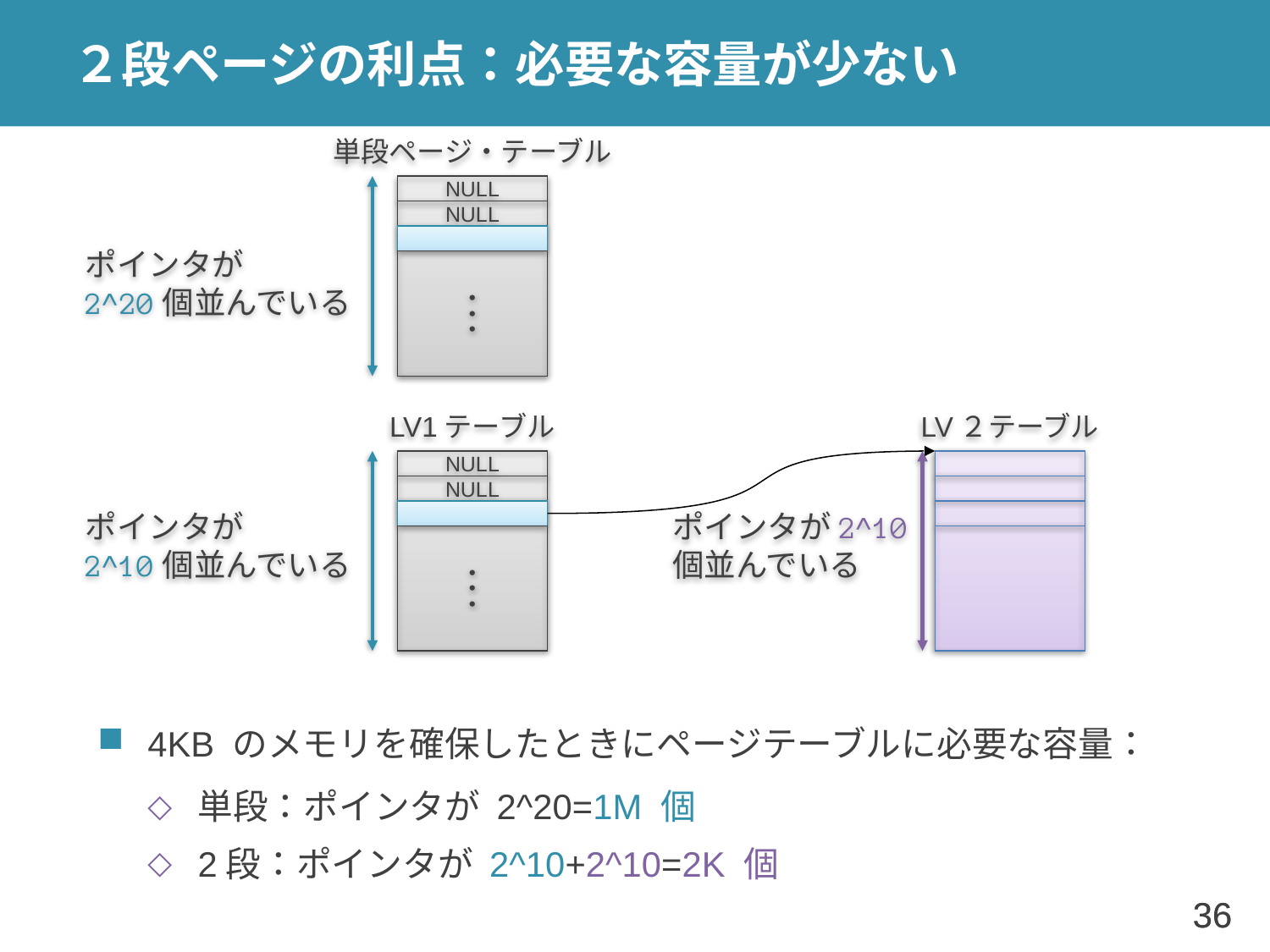

# ２段ページの利点：必要な容量が少ない
単段ページ・テーブル

NULL
NULL

･･･
ポインタが
2^20個並んでいる
LV1テーブル
LV２テーブル

NULL

NULL

ポインタが
2^10個並んでいる
･･･
ポインタが2^10
個並んでいる

4KB のメモリを確保したときにページテーブルに必要な容量：
単段：ポインタが 2^20=1M 個
2段：ポインタが 2^10+2^10=2K 個